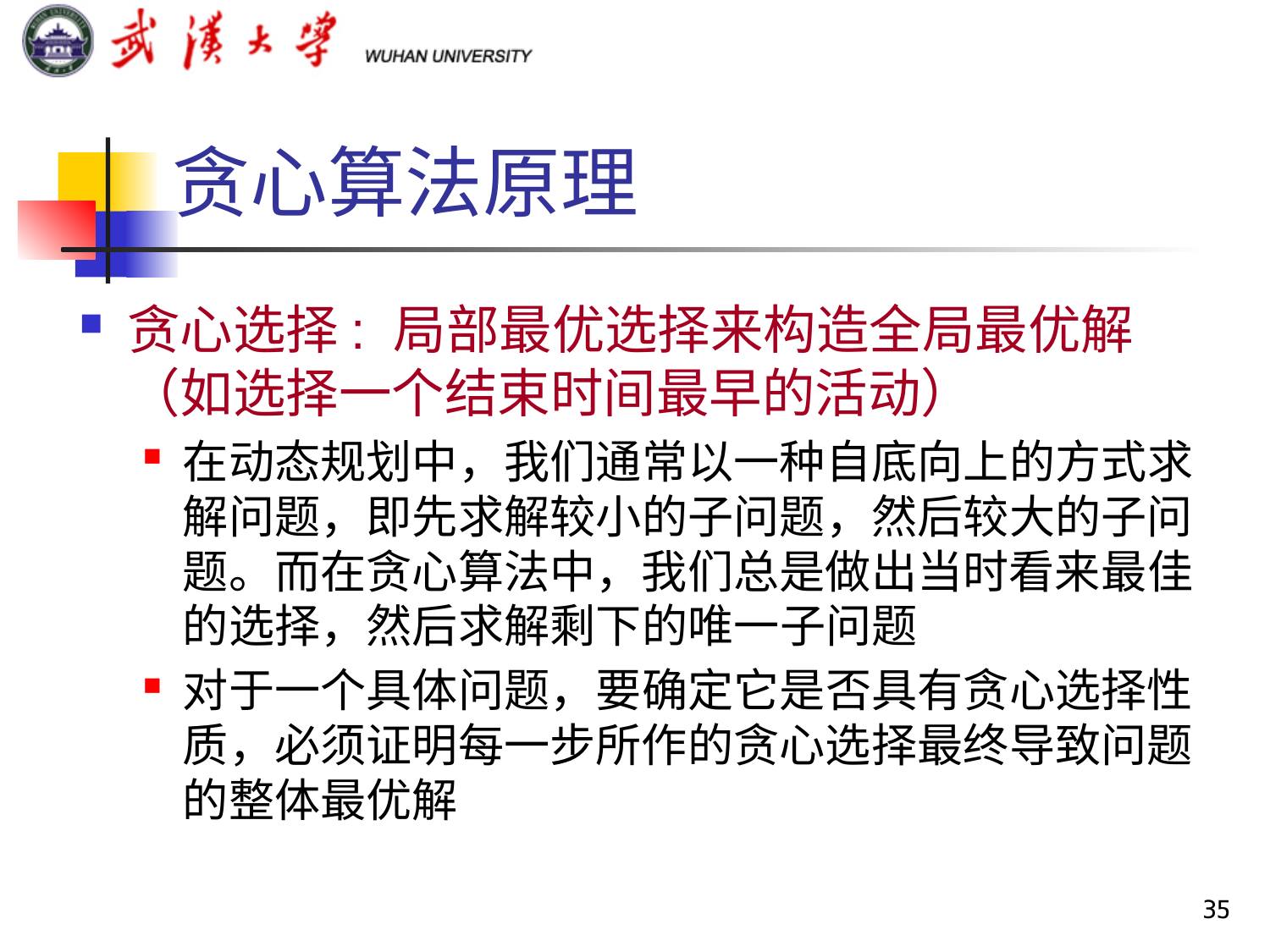

# 贪心算法原理
贪心选择: 局部最优选择来构造全局最优解（如选择一个结束时间最早的活动）
在动态规划中，我们通常以一种自底向上的方式求解问题，即先求解较小的子问题，然后较大的子问题。而在贪心算法中，我们总是做出当时看来最佳的选择，然后求解剩下的唯一子问题
对于一个具体问题，要确定它是否具有贪心选择性质，必须证明每一步所作的贪心选择最终导致问题的整体最优解
35